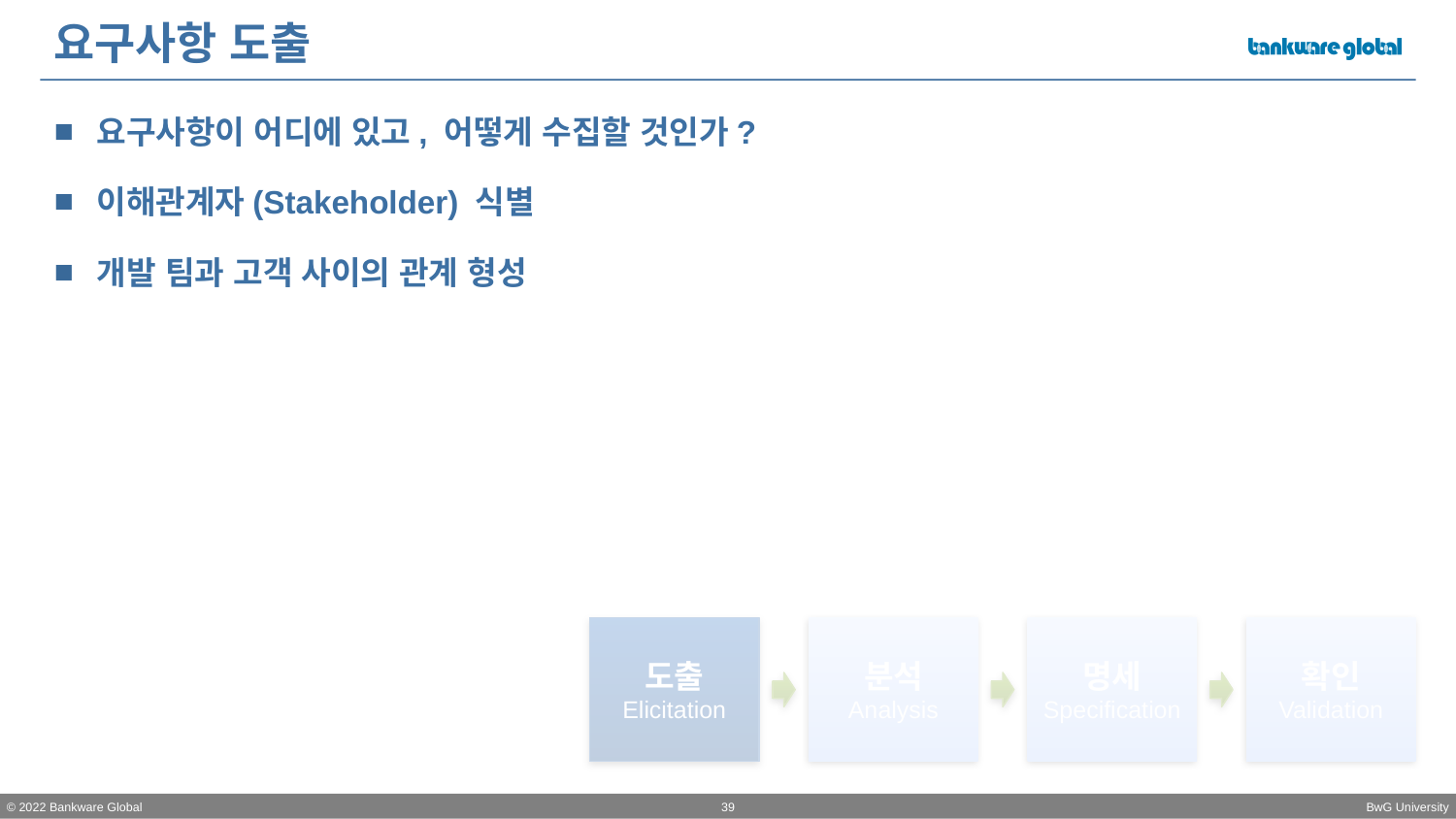

# 요구사항 도출
요구사항이 어디에 있고, 어떻게 수집할 것인가?
이해관계자(Stakeholder) 식별
개발 팀과 고객 사이의 관계 형성

도출
Elicitation
분석
Analysis
명세
Specification
확인
Validation

39